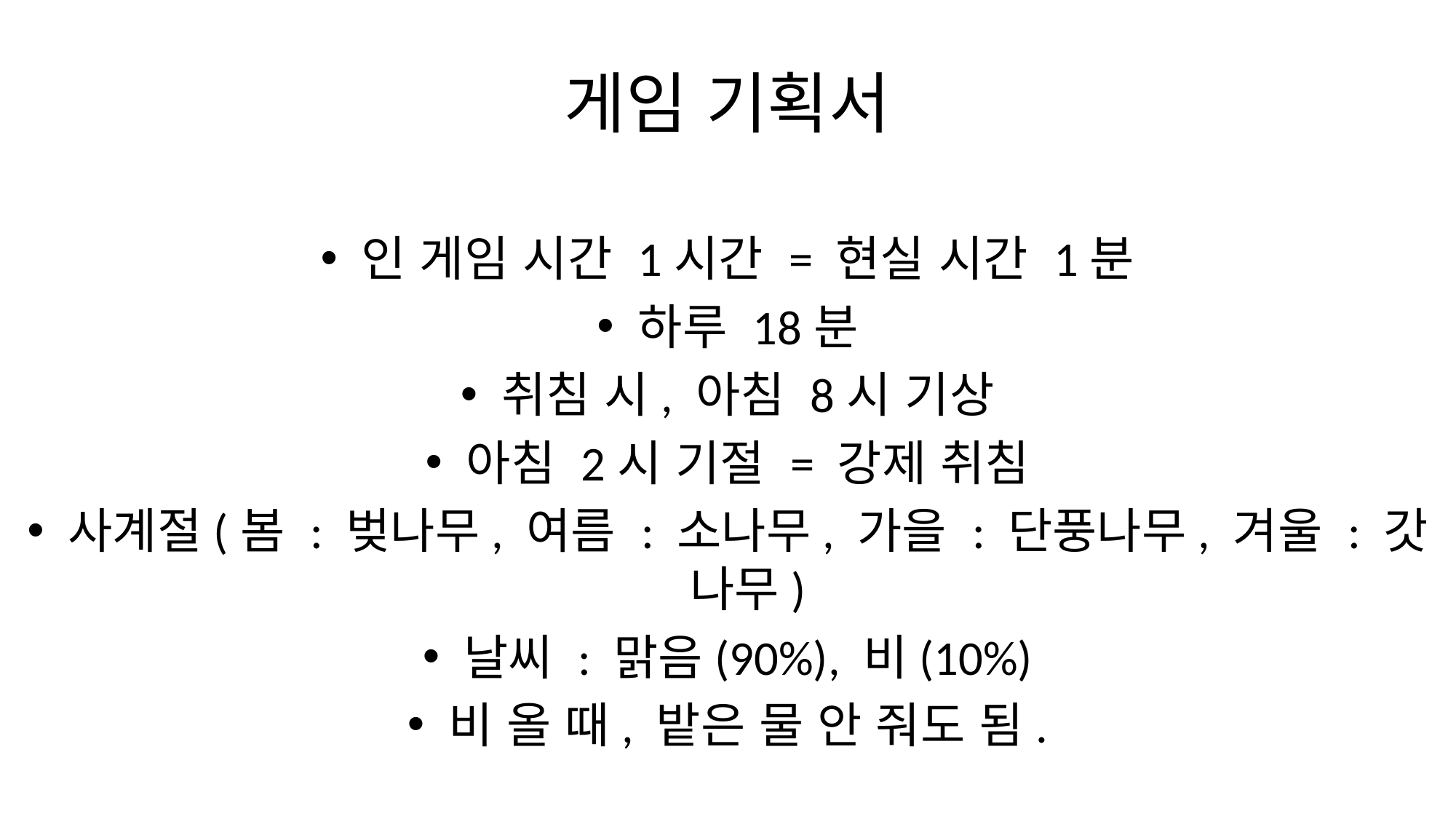

# 게임 기획서
인 게임 시간 1시간 = 현실 시간 1분
하루 18분
취침 시, 아침 8시 기상
아침 2시 기절 = 강제 취침
사계절(봄 : 벚나무, 여름 : 소나무, 가을 : 단풍나무, 겨울 : 갓 나무)
날씨 : 맑음(90%), 비(10%)
비 올 때, 밭은 물 안 줘도 됨.